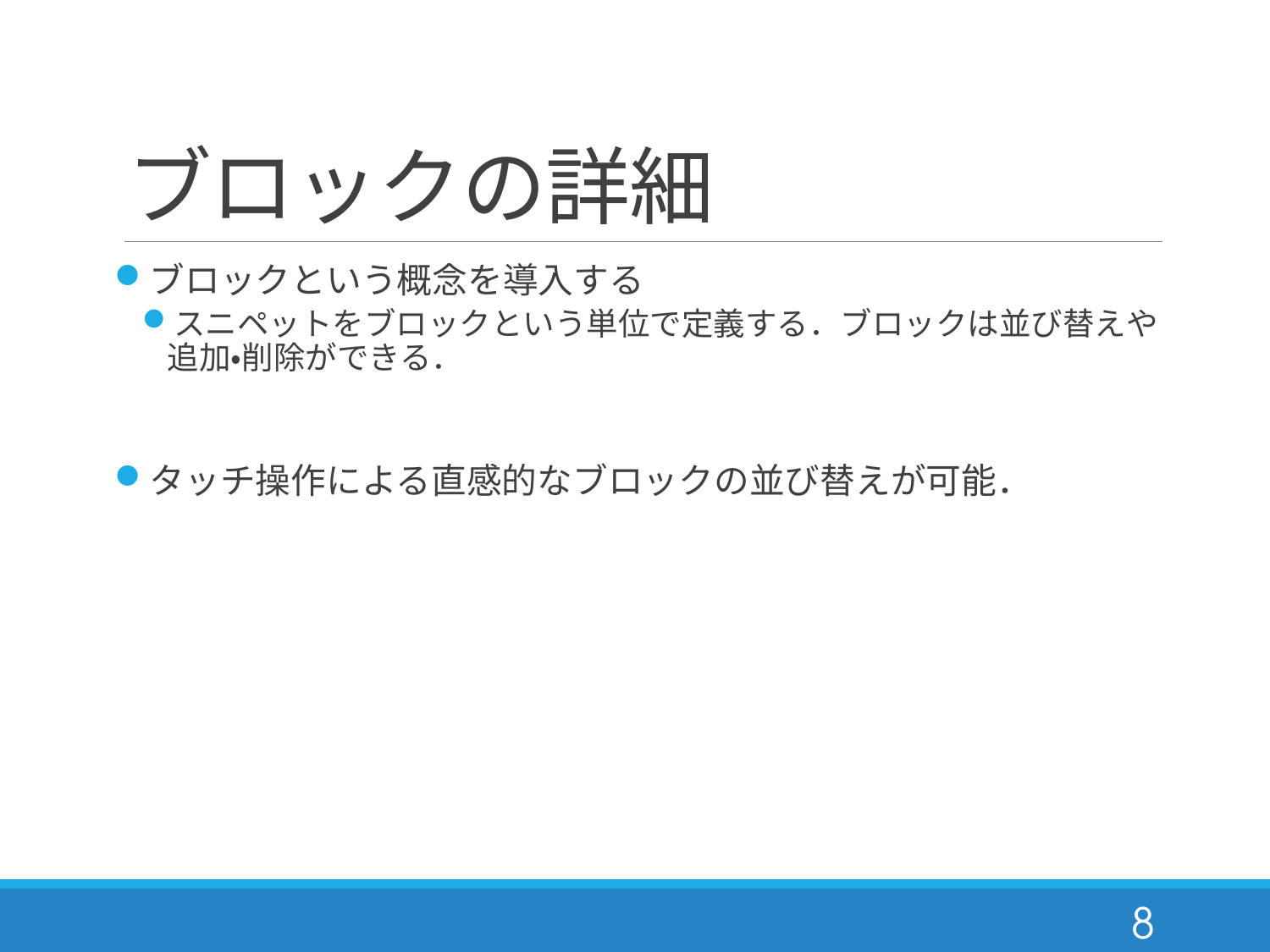

# ブロックの詳細
ブロックという概念を導入する
スニペットをブロックという単位で定義する．ブロックは並び替えや追加・削除ができる．

タッチ操作による直感的なブロックの並び替えが可能．

8